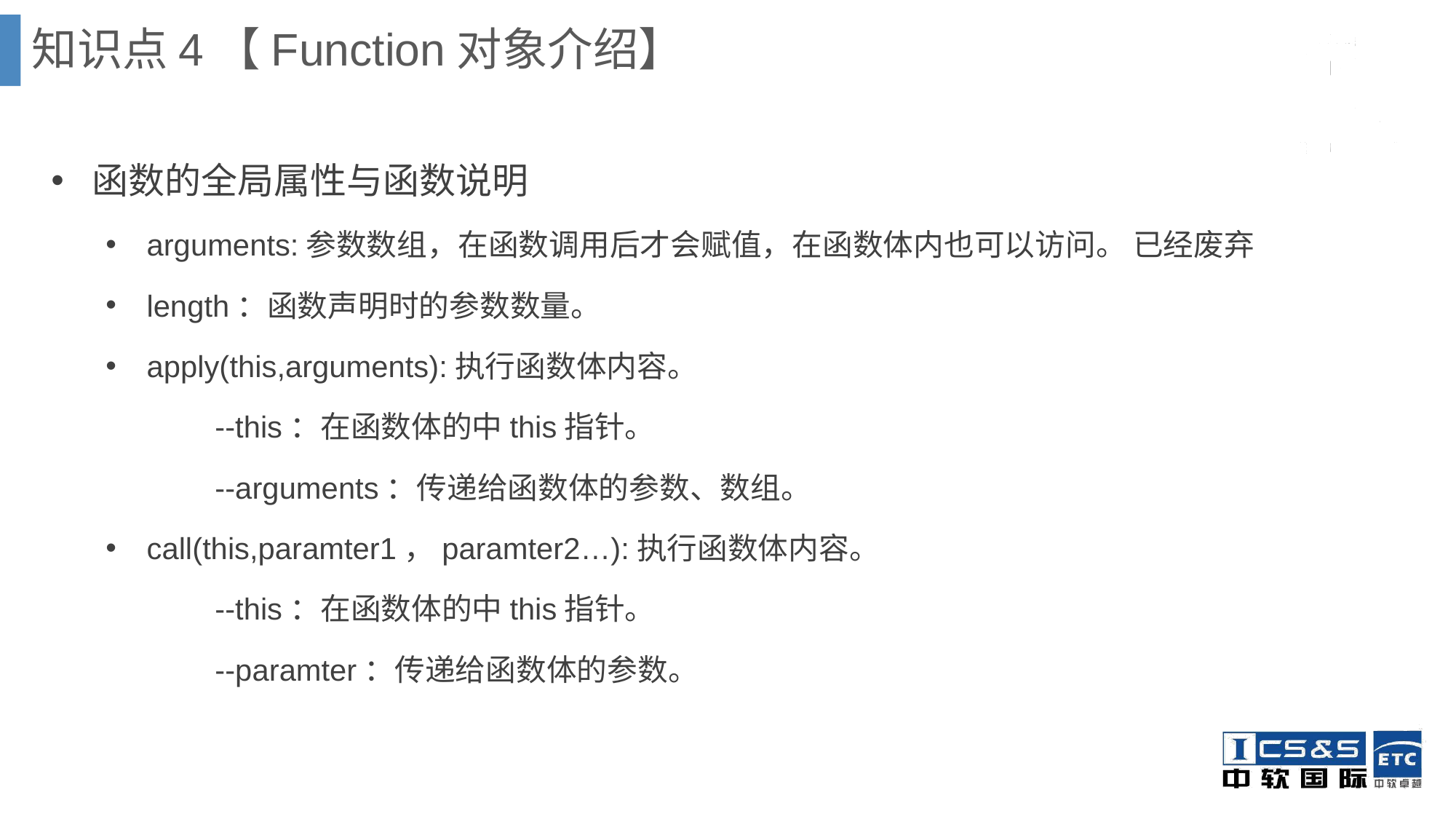

知识点4【Function对象介绍】
函数的全局属性与函数说明
arguments:参数数组，在函数调用后才会赋值，在函数体内也可以访问。 已经废弃
length：函数声明时的参数数量。
apply(this,arguments):执行函数体内容。
	--this：在函数体的中this指针。
	--arguments：传递给函数体的参数、数组。
call(this,paramter1，paramter2…):执行函数体内容。
	--this：在函数体的中this指针。
	--paramter：传递给函数体的参数。